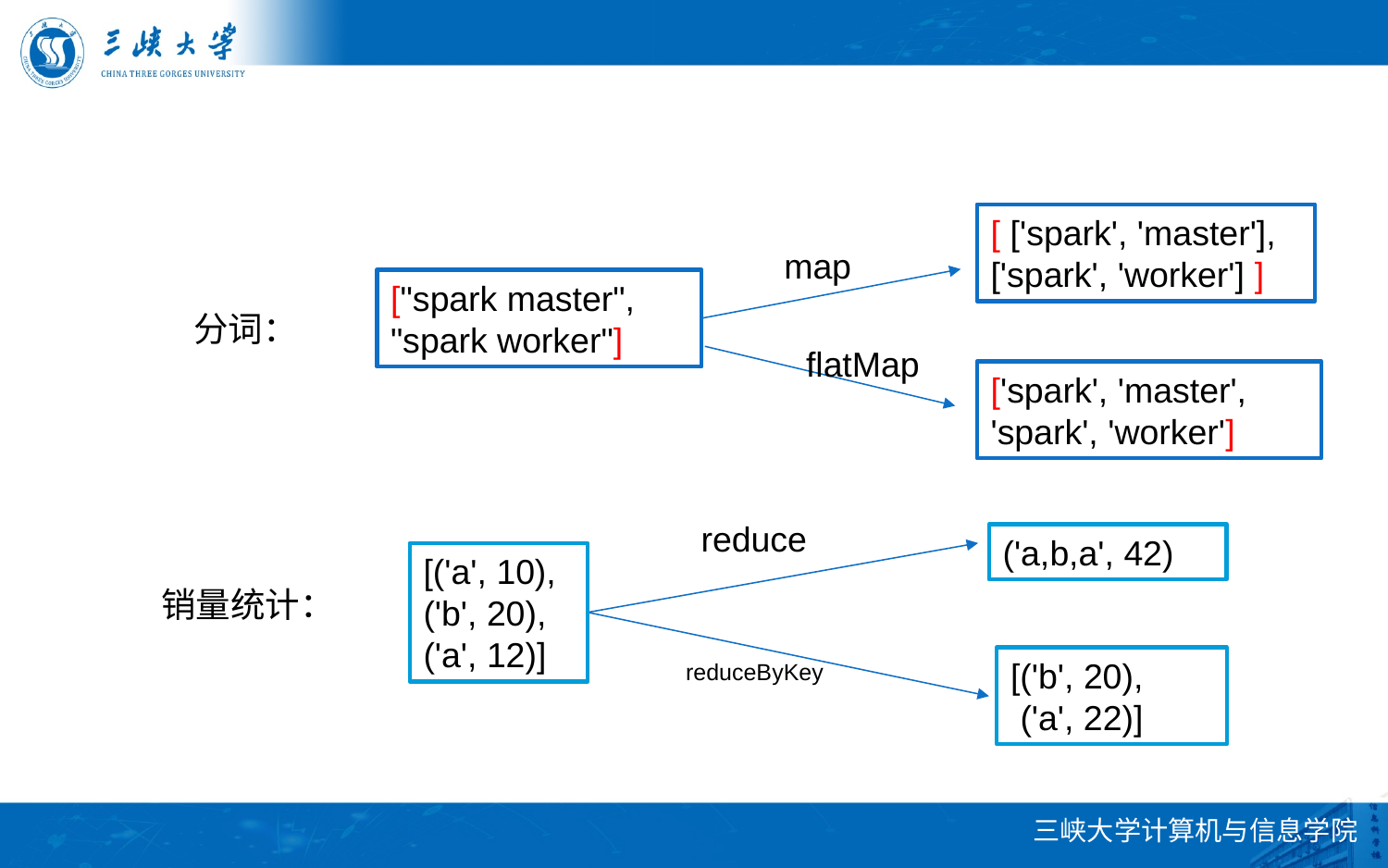

常用算子
[ ['spark', 'master'], ['spark', 'worker'] ]
map
["spark master",
"spark worker"]
分词：
flatMap
['spark', 'master', 'spark', 'worker']
reduce
('a,b,a', 42)
[('a', 10),
('b', 20),
('a', 12)]
销量统计：
[('b', 20),
 ('a', 22)]
reduceByKey